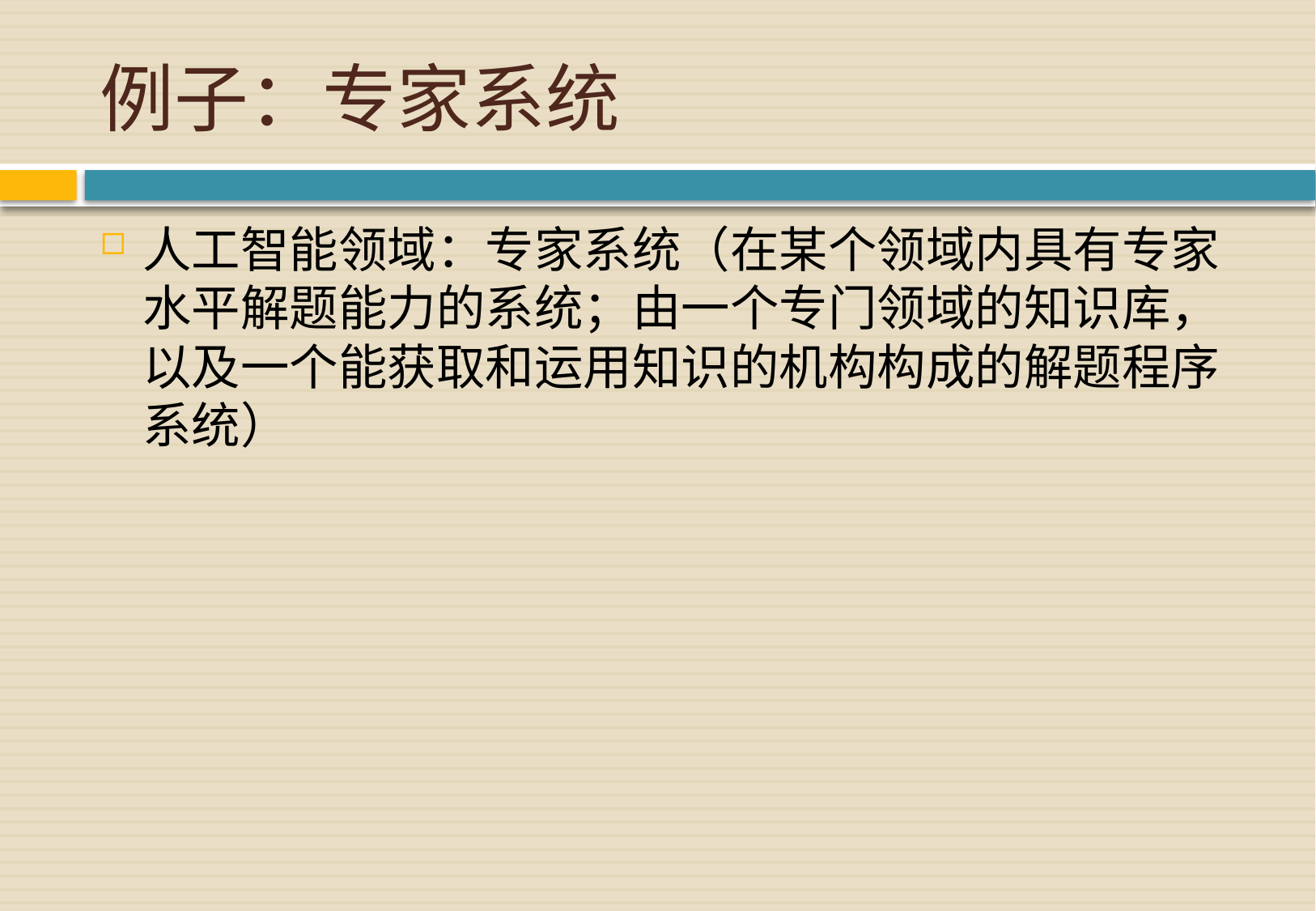

# 例子：专家系统
人工智能领域：专家系统（在某个领域内具有专家水平解题能力的系统；由一个专门领域的知识库，以及一个能获取和运用知识的机构构成的解题程序系统）